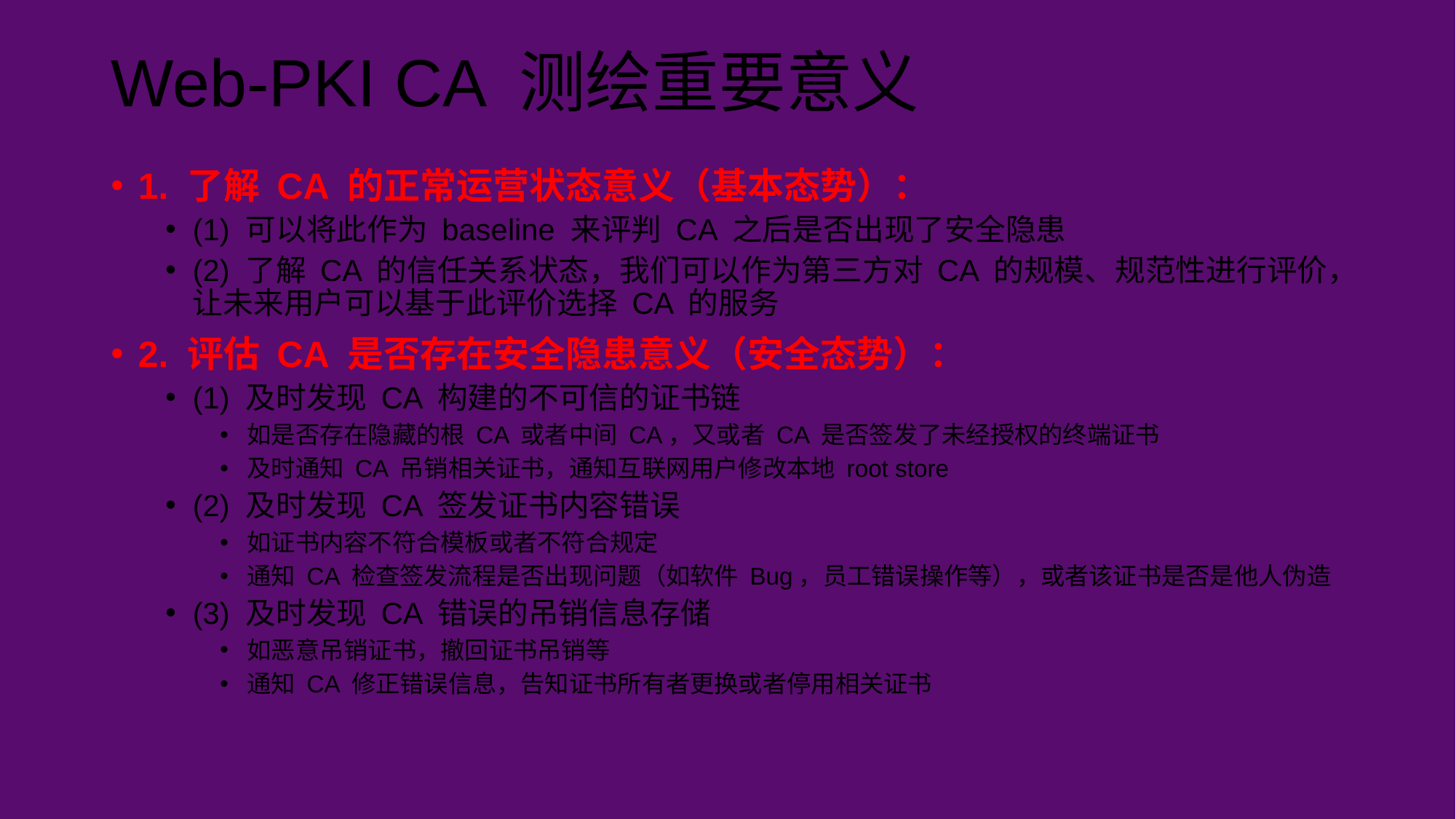

# Web-PKI CA 测绘重要意义
1. 了解 CA 的正常运营状态意义（基本态势）：
(1) 可以将此作为 baseline 来评判 CA 之后是否出现了安全隐患
(2) 了解 CA 的信任关系状态，我们可以作为第三方对 CA 的规模、规范性进行评价，让未来用户可以基于此评价选择 CA 的服务
2. 评估 CA 是否存在安全隐患意义（安全态势）：
(1) 及时发现 CA 构建的不可信的证书链
如是否存在隐藏的根 CA 或者中间 CA，又或者 CA 是否签发了未经授权的终端证书
及时通知 CA 吊销相关证书，通知互联网用户修改本地 root store
(2) 及时发现 CA 签发证书内容错误
如证书内容不符合模板或者不符合规定
通知 CA 检查签发流程是否出现问题（如软件 Bug，员工错误操作等），或者该证书是否是他人伪造
(3) 及时发现 CA 错误的吊销信息存储
如恶意吊销证书，撤回证书吊销等
通知 CA 修正错误信息，告知证书所有者更换或者停用相关证书